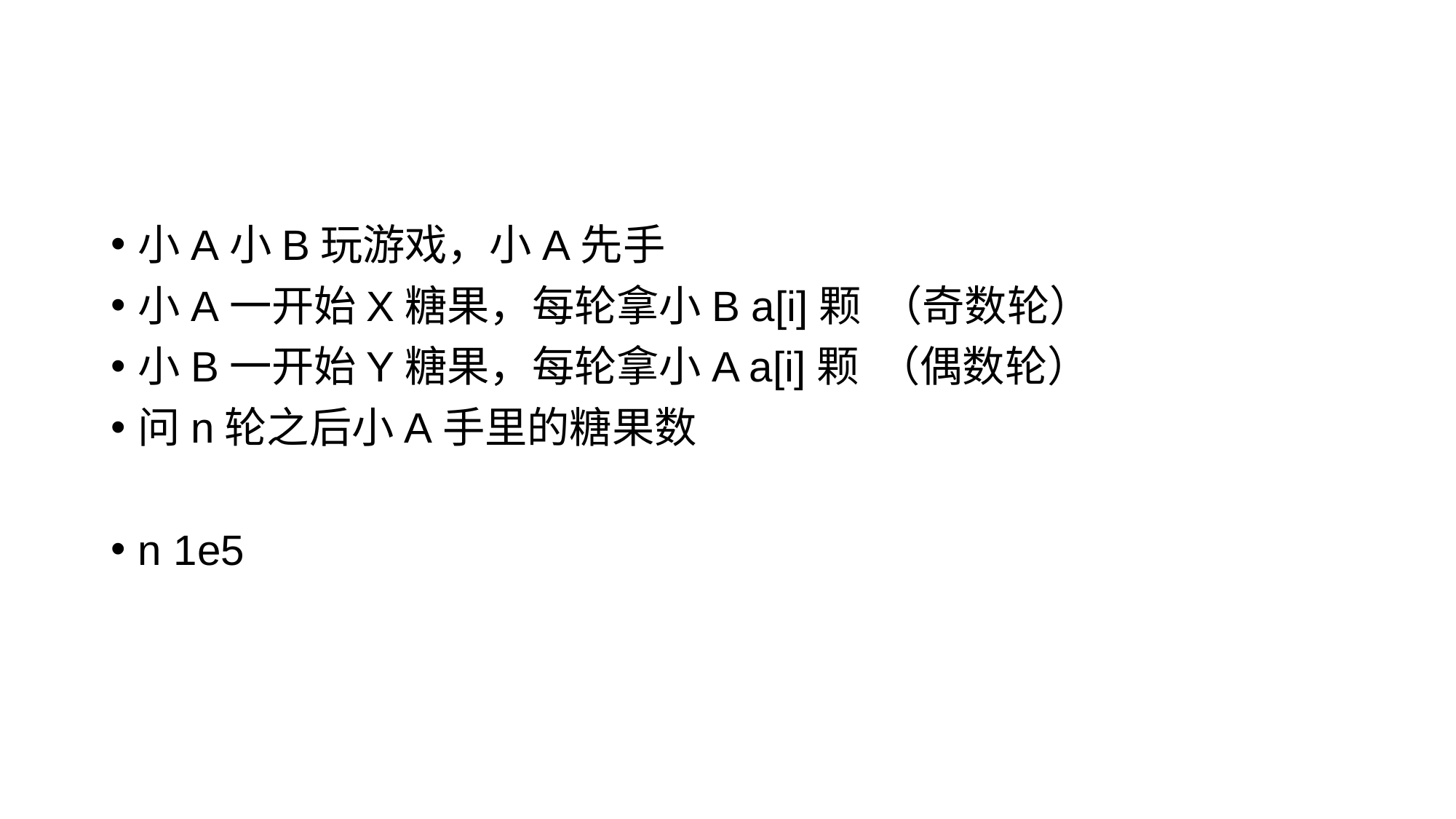

小A小B玩游戏，小A先手
小A一开始X糖果，每轮拿小B a[i]颗  （奇数轮）
小B一开始Y糖果，每轮拿小A a[i]颗  （偶数轮）
问n轮之后小A手里的糖果数

n 1e5